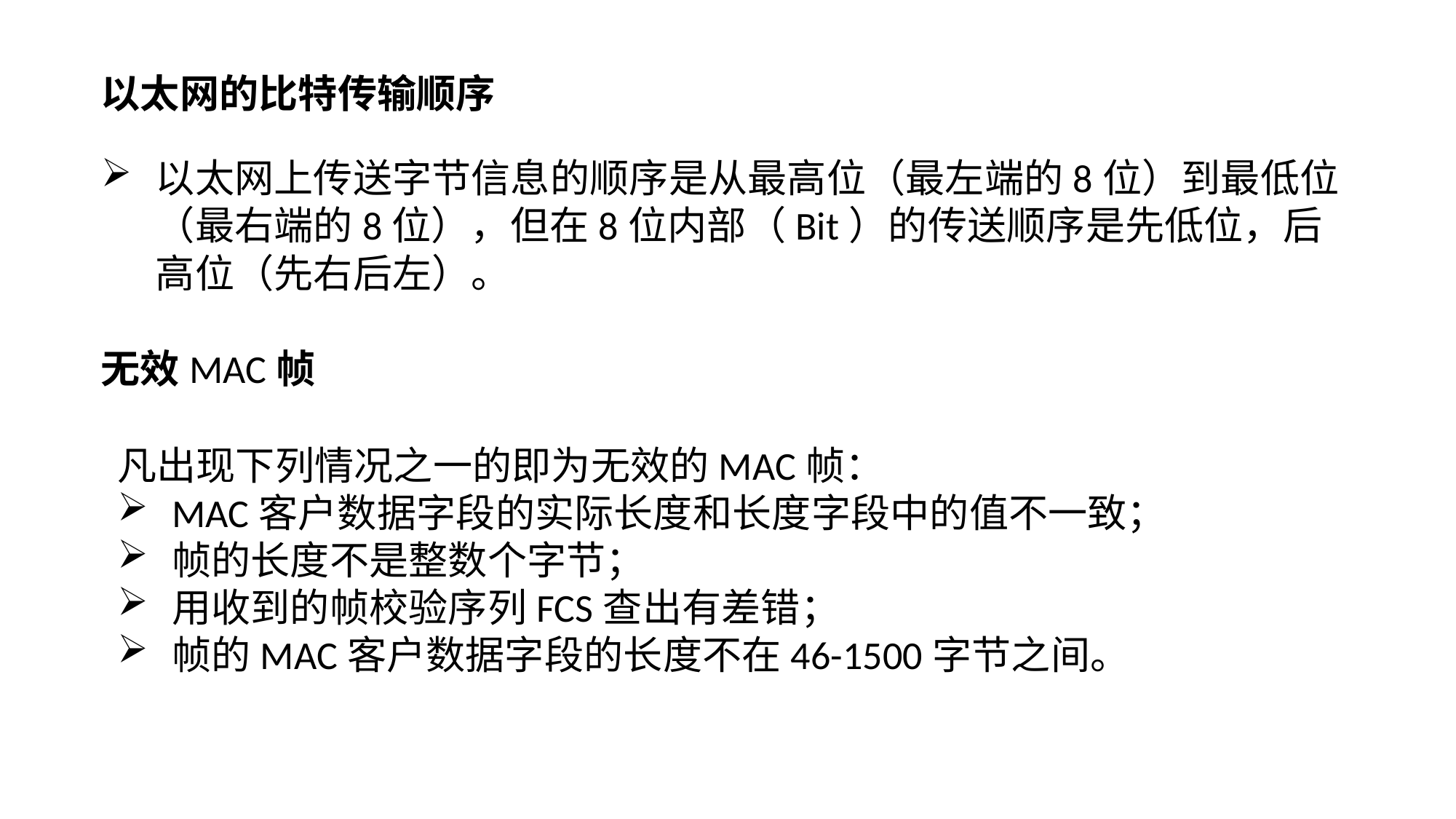

以太网的比特传输顺序
以太网上传送字节信息的顺序是从最高位（最左端的8位）到最低位（最右端的8位），但在8位内部（Bit）的传送顺序是先低位，后高位（先右后左）。
无效MAC帧
凡出现下列情况之一的即为无效的MAC帧：
MAC客户数据字段的实际长度和长度字段中的值不一致；
帧的长度不是整数个字节；
用收到的帧校验序列FCS查出有差错；
帧的MAC客户数据字段的长度不在46-1500字节之间。